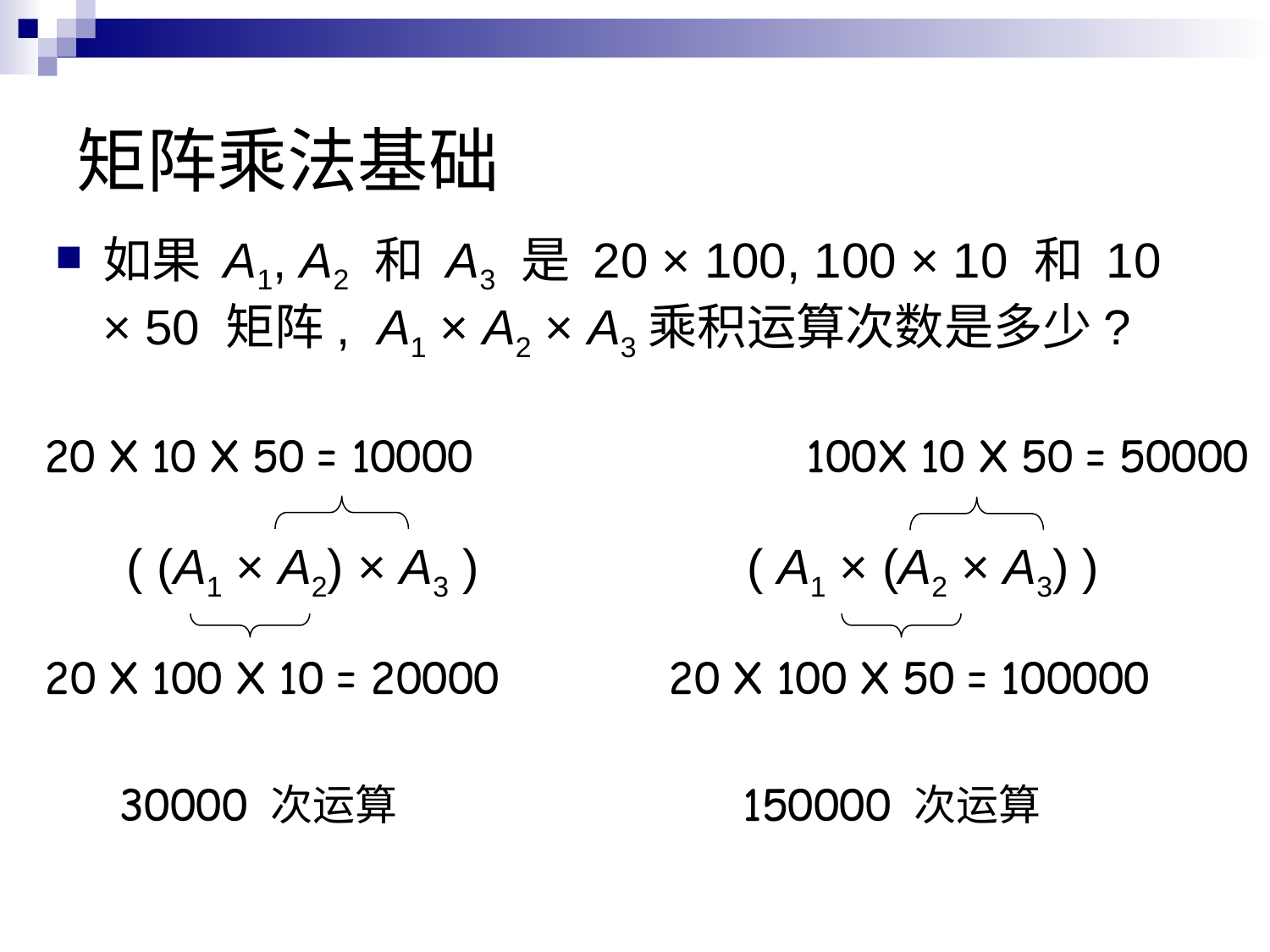

# 矩阵乘法基础
如果 A1, A2 和 A3 是 20 × 100, 100 × 10 和 10 × 50 矩阵,  A1 × A2 × A3乘积运算次数是多少?
20 X 10 X 50 = 10000
100X 10 X 50 = 50000

 ( (A1 × A2) × A3 )
 ( A1 × (A2 × A3) )

20 X 100 X 10 = 20000
20 X 100 X 50 = 100000
30000 次运算
150000 次运算